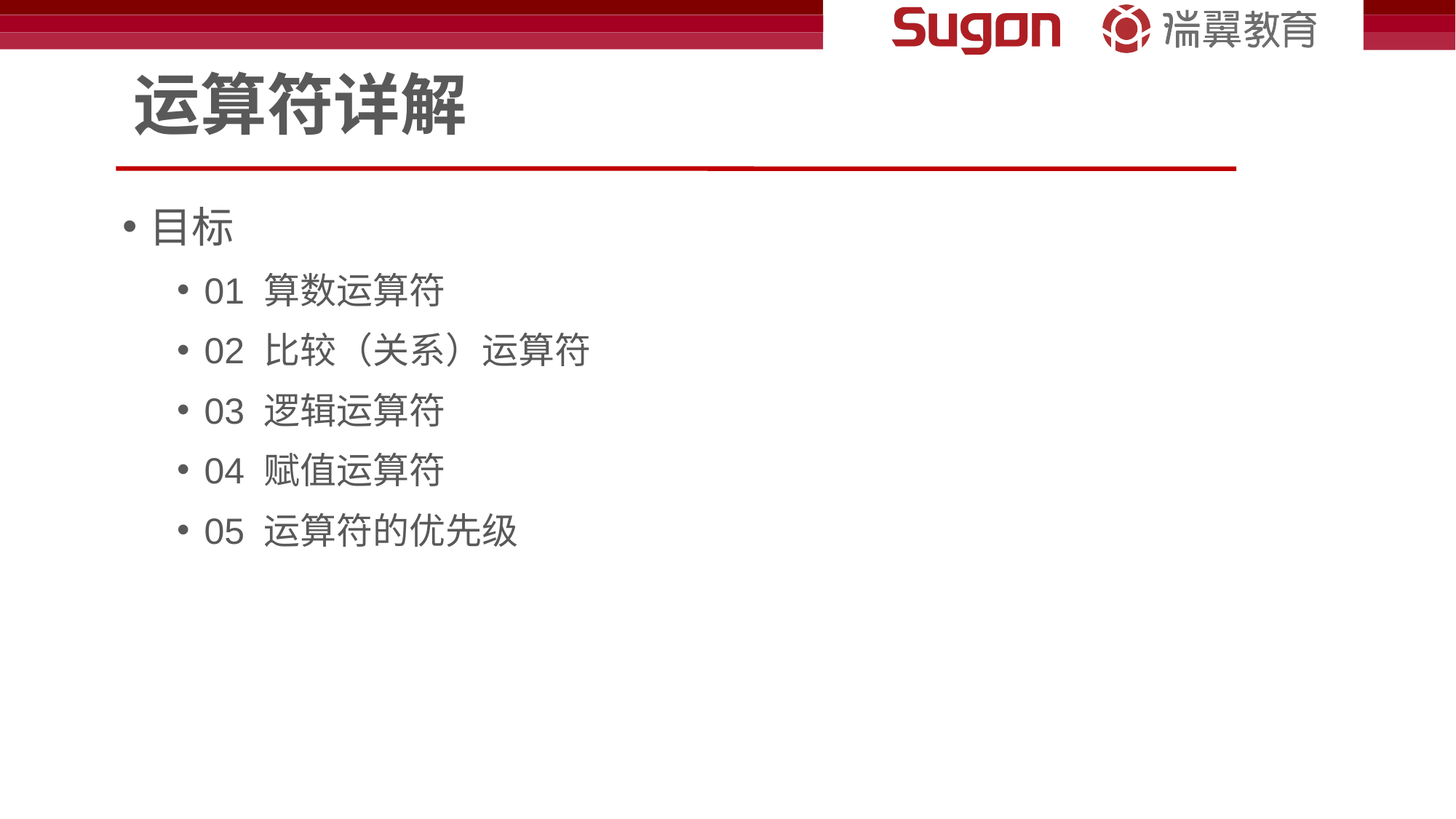

# 运算符详解
目标
01 算数运算符
02 比较（关系）运算符
03 逻辑运算符
04 赋值运算符
05 运算符的优先级